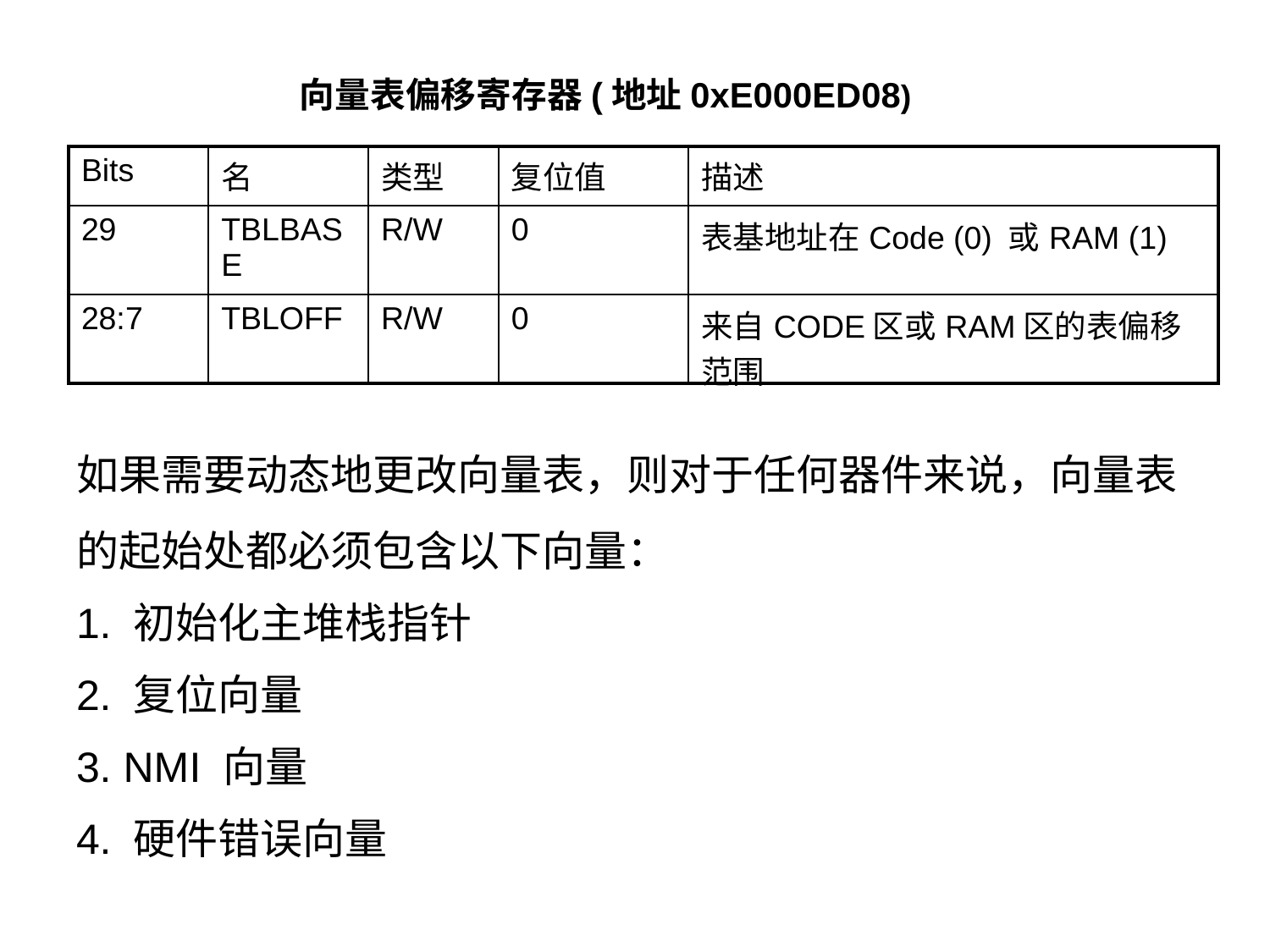

向量表偏移寄存器(地址0xE000ED08)
| Bits | 名 | 类型 | 复位值 | 描述 |
| --- | --- | --- | --- | --- |
| 29 | TBLBASE | R/W | 0 | 表基地址在Code (0) 或RAM (1) |
| 28:7 | TBLOFF | R/W | 0 | 来自CODE区或RAM区的表偏移范围 |
如果需要动态地更改向量表，则对于任何器件来说，向量表的起始处都必须包含以下向量：
1. 初始化主堆栈指针
2. 复位向量
3. NMI 向量
4. 硬件错误向量